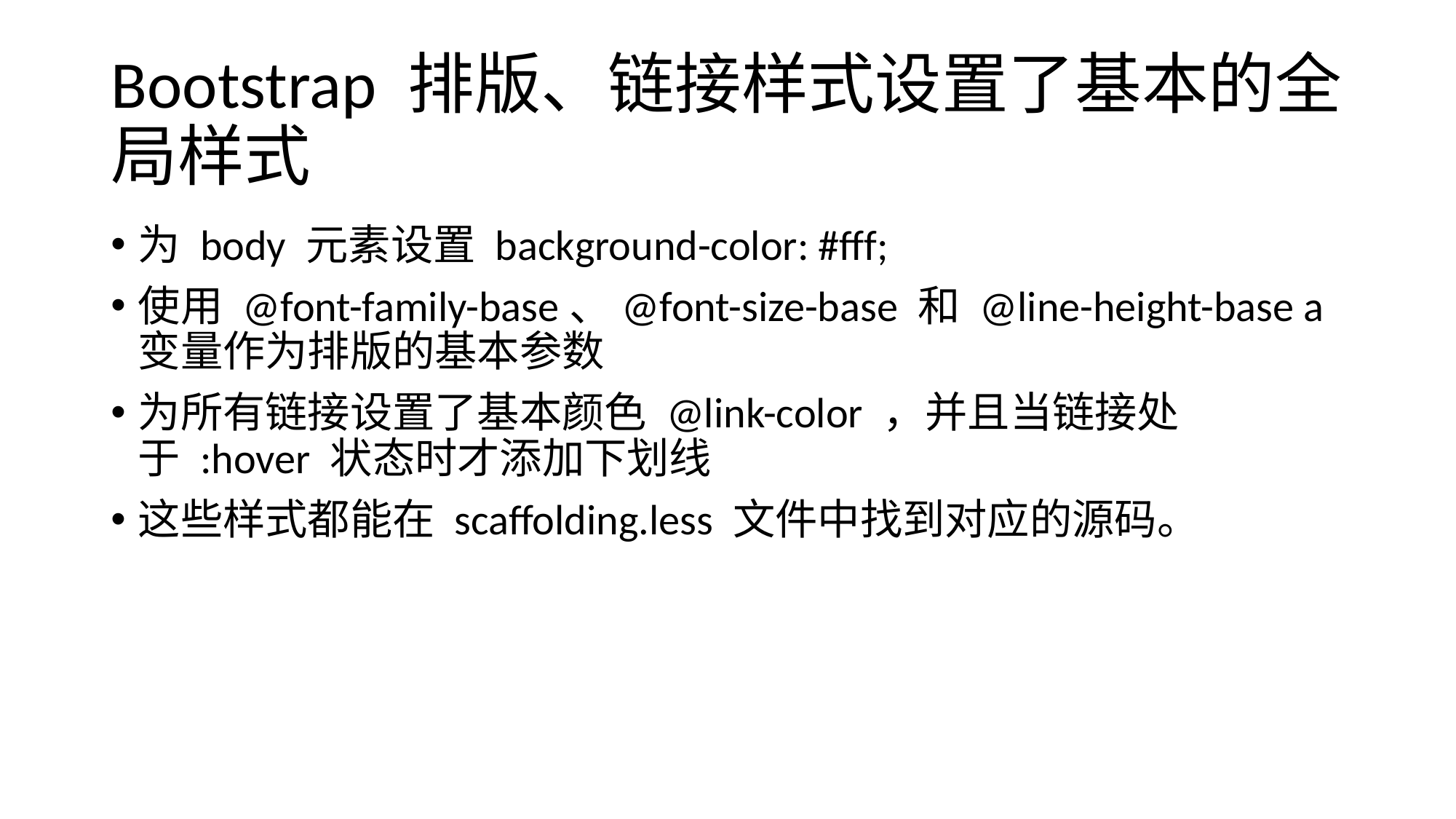

# Bootstrap 排版、链接样式设置了基本的全局样式
为 body 元素设置 background-color: #fff;
使用 @font-family-base、@font-size-base 和 @line-height-base a变量作为排版的基本参数
为所有链接设置了基本颜色 @link-color ，并且当链接处于 :hover 状态时才添加下划线
这些样式都能在 scaffolding.less 文件中找到对应的源码。